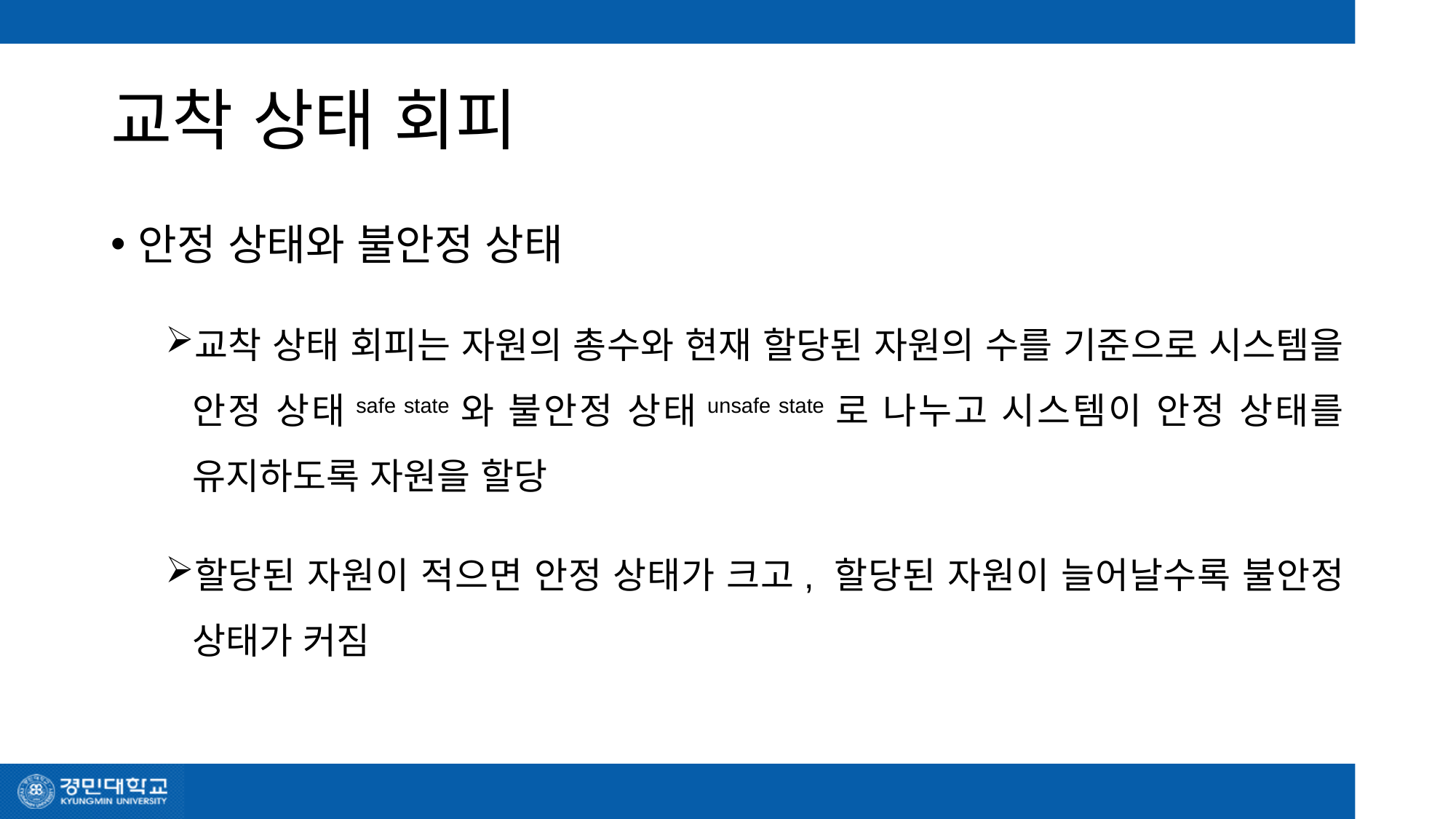

# 교착 상태 회피
안정 상태와 불안정 상태

교착 상태 회피는 자원의 총수와 현재 할당된 자원의 수를 기준으로 시스템을 안정 상태safe state와 불안정 상태unsafe state로 나누고 시스템이 안정 상태를 유지하도록 자원을 할당

할당된 자원이 적으면 안정 상태가 크고, 할당된 자원이 늘어날수록 불안정 상태가 커짐